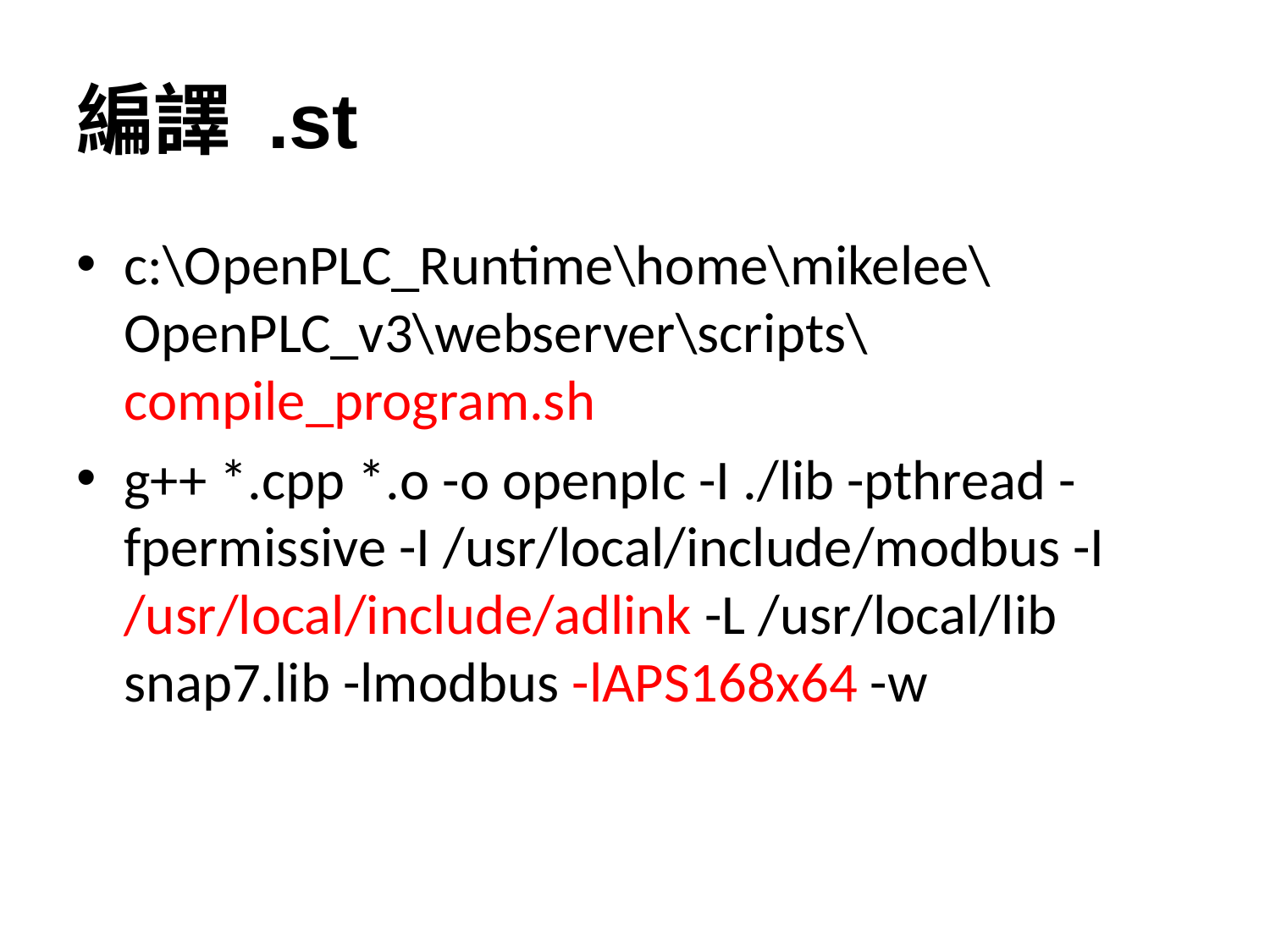

# 編譯 .st
c:\OpenPLC_Runtime\home\mikelee\OpenPLC_v3\webserver\scripts\compile_program.sh
g++ *.cpp *.o -o openplc -I ./lib -pthread -fpermissive -I /usr/local/include/modbus -I /usr/local/include/adlink -L /usr/local/lib snap7.lib -lmodbus -lAPS168x64 -w